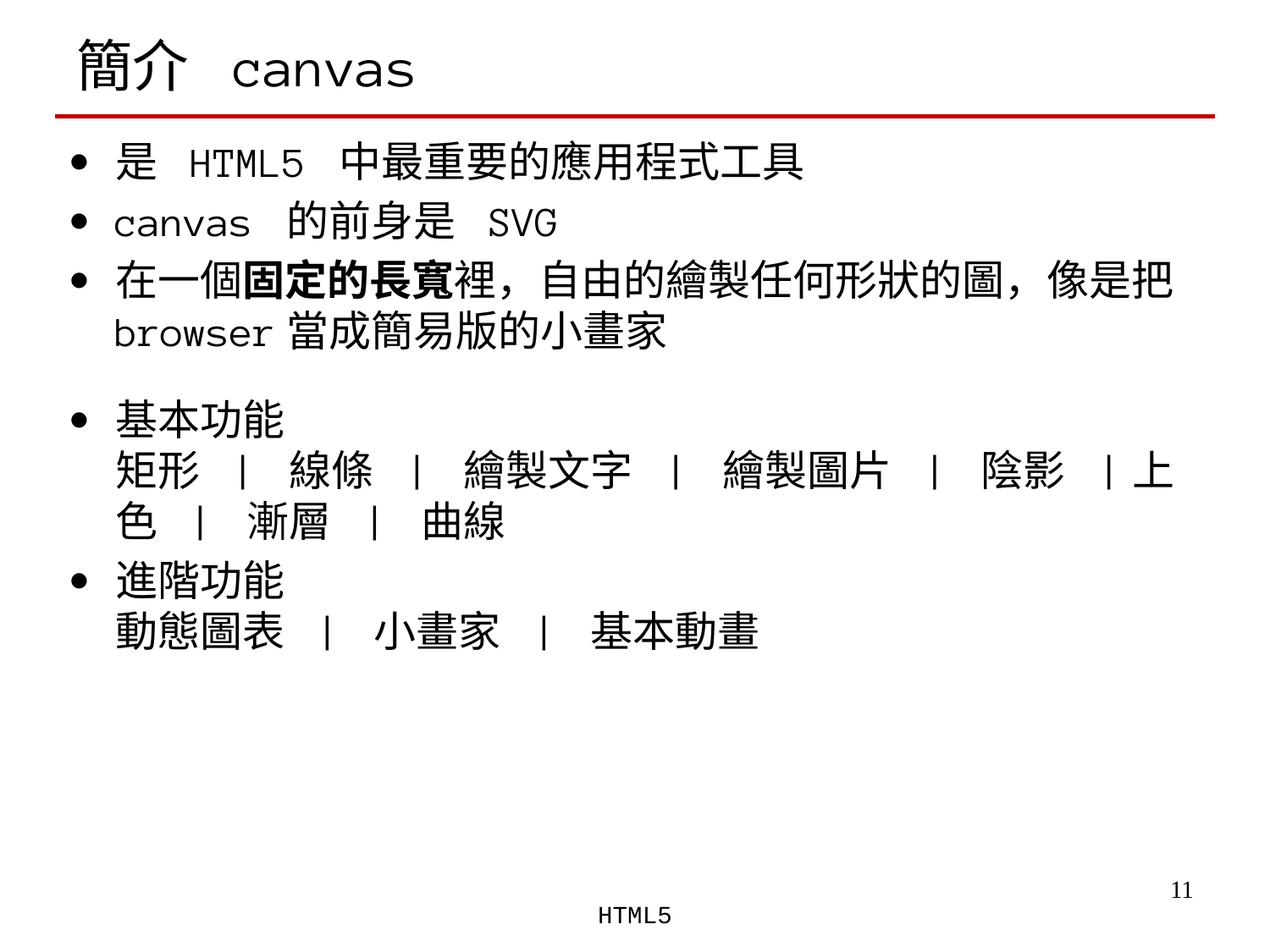

# 簡介 canvas
是 HTML5 中最重要的應用程式工具
canvas 的前身是 SVG
在一個固定的長寬裡，自由的繪製任何形狀的圖，像是把browser當成簡易版的小畫家
基本功能
矩形 | 線條 | 繪製文字 | 繪製圖片 | 陰影 |上色 | 漸層 | 曲線
進階功能
動態圖表 | 小畫家 | 基本動畫
11
HTML5